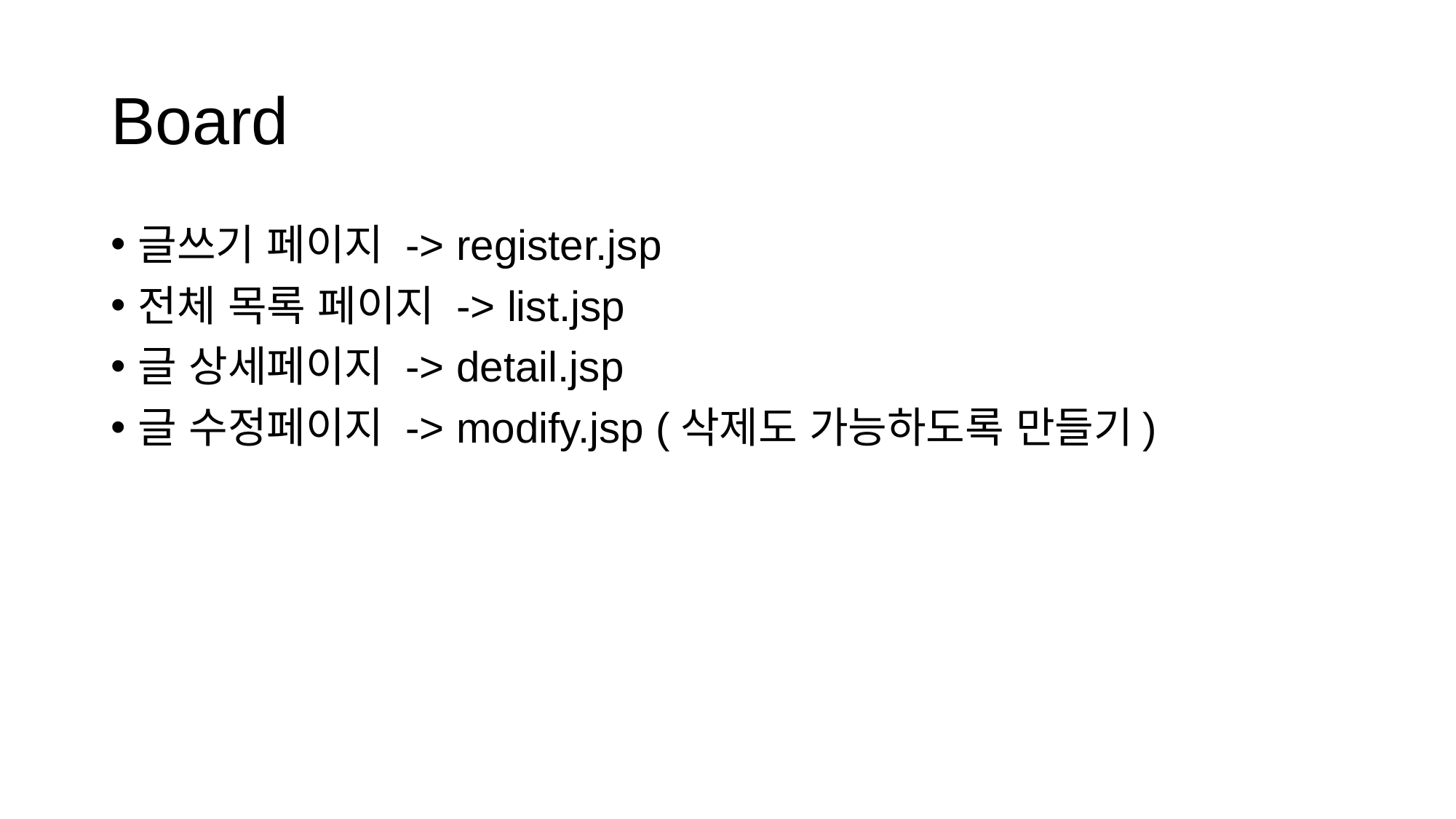

# Board
글쓰기 페이지 -> register.jsp
전체 목록 페이지 -> list.jsp
글 상세페이지 -> detail.jsp
글 수정페이지 -> modify.jsp (삭제도 가능하도록 만들기)